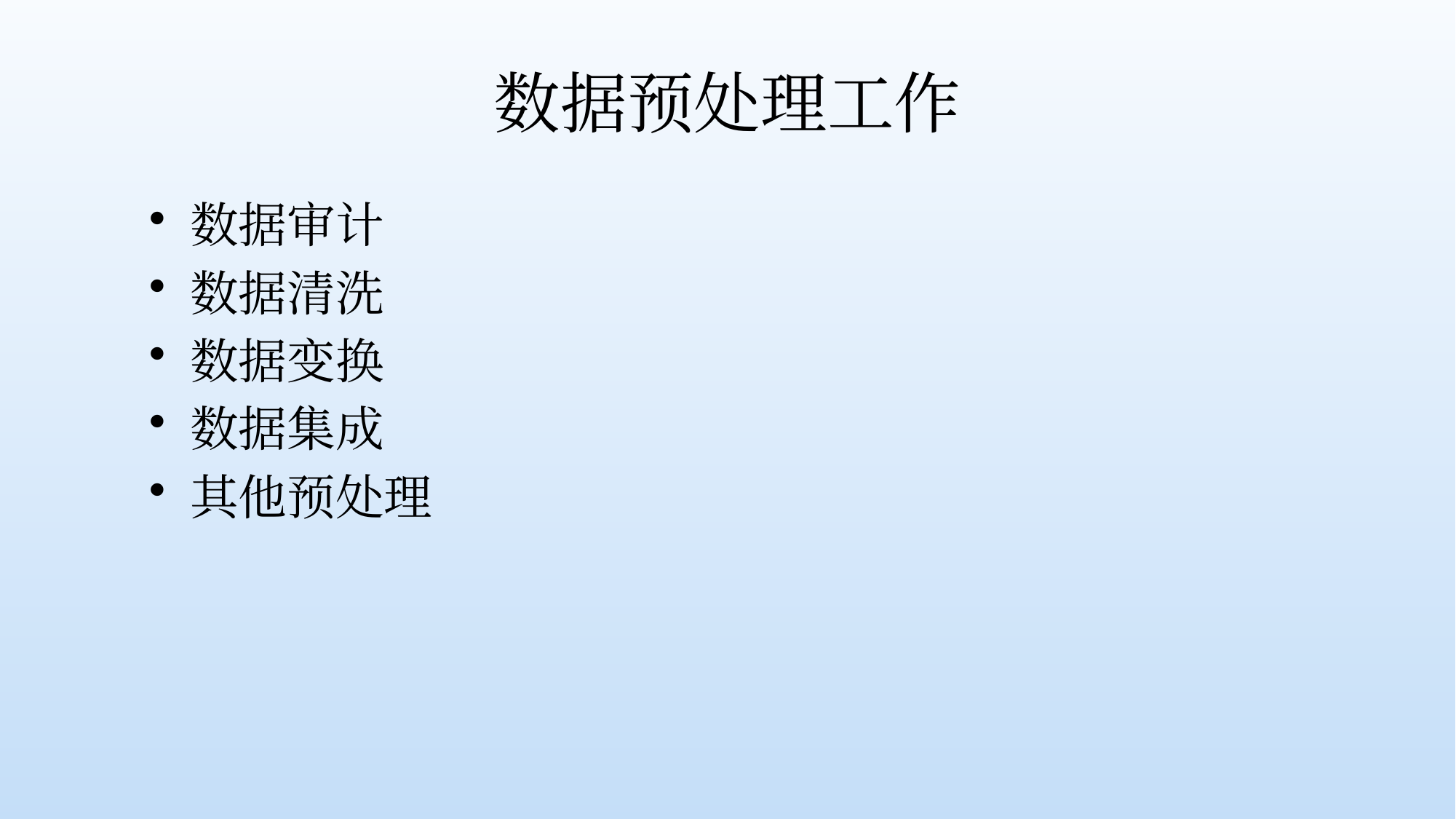

# 数据预处理工作
数据审计
数据清洗
数据变换
数据集成
其他预处理